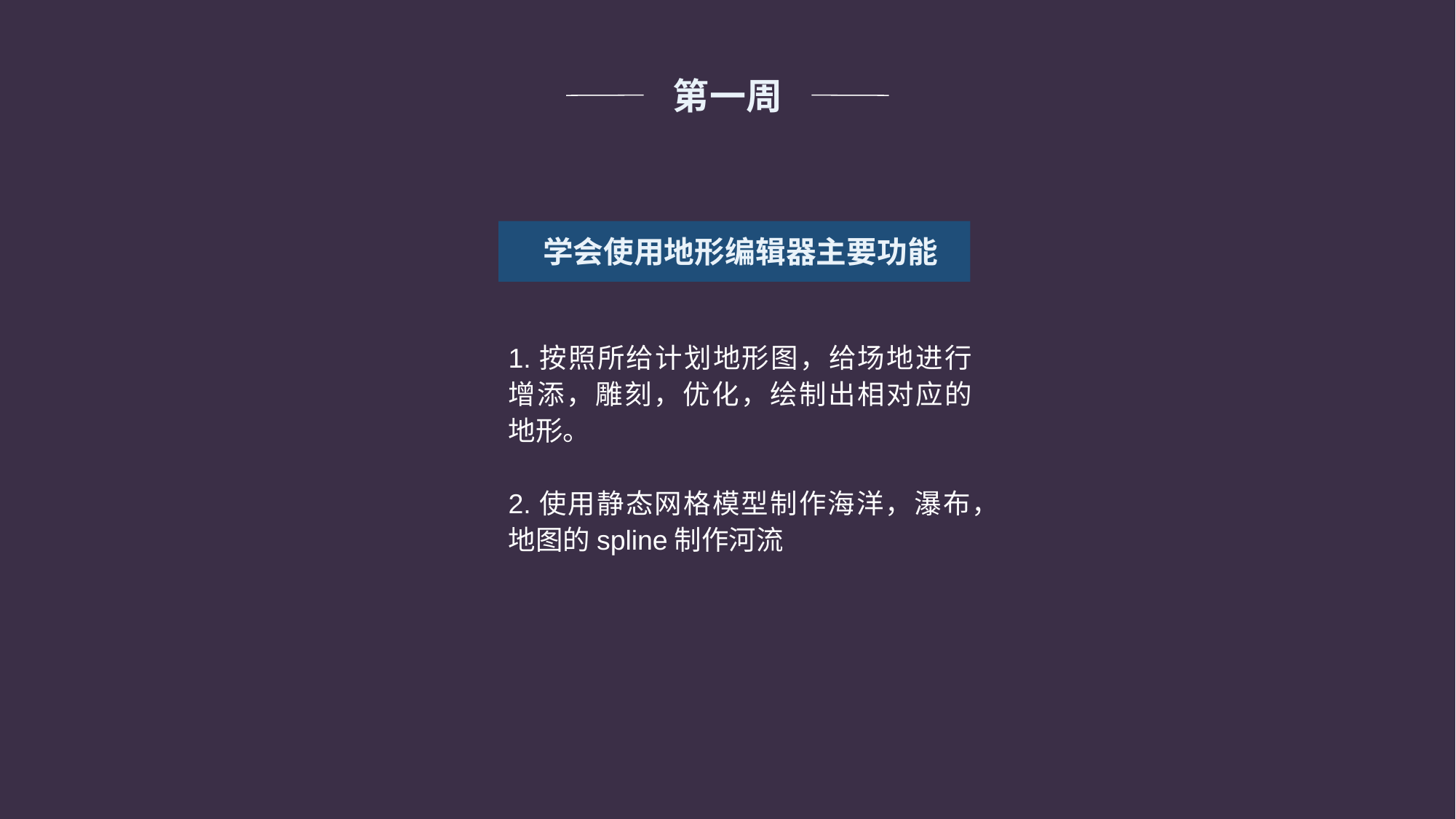

第一周

学会使用地形编辑器主要功能
1.按照所给计划地形图，给场地进行增添，雕刻，优化，绘制出相对应的地形。

2.使用静态网格模型制作海洋，瀑布，地图的spline制作河流